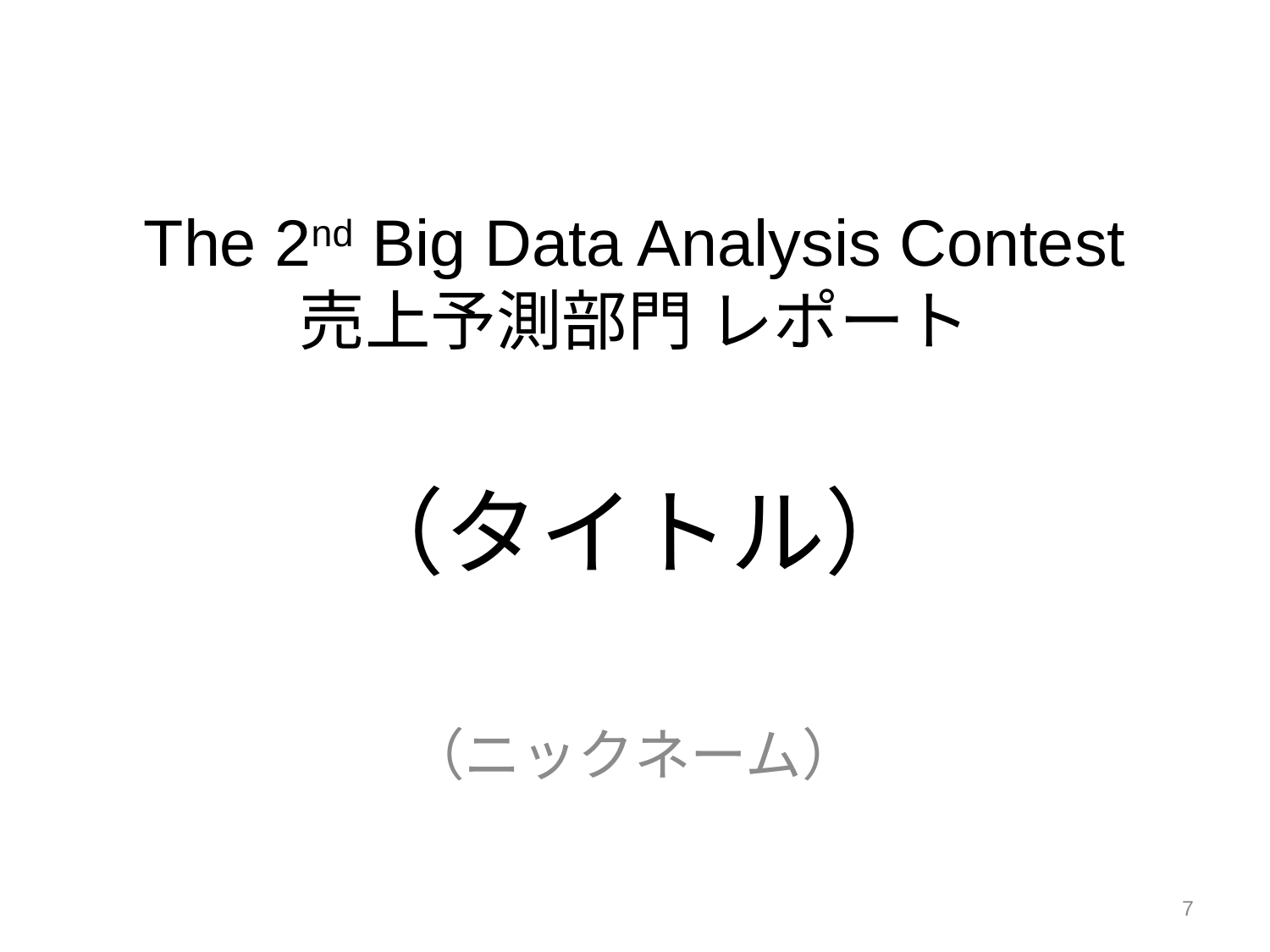

# The 2nd Big Data Analysis Contest 売上予測部門 レポート
（タイトル）
（ニックネーム）
7